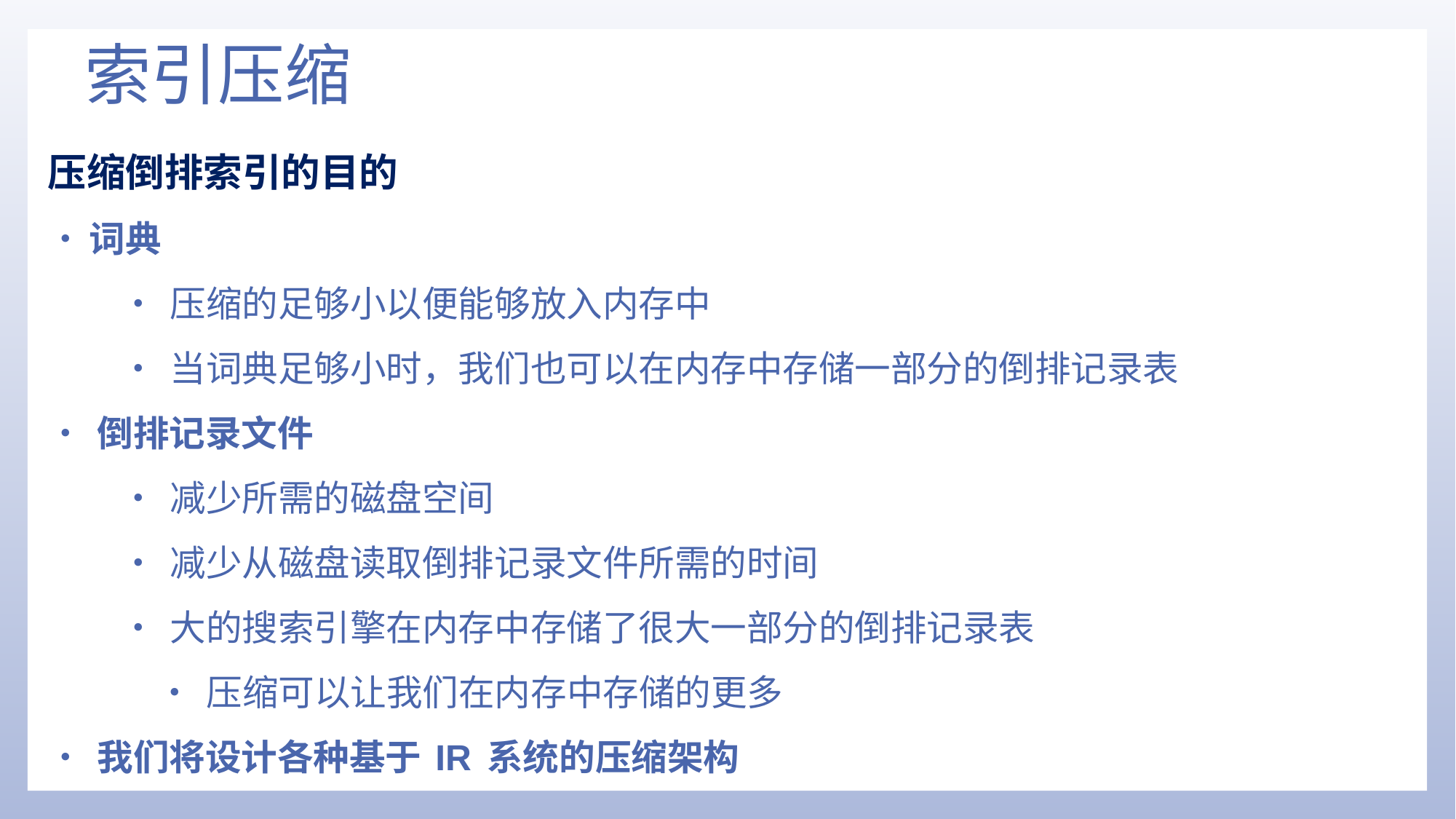

# 索引压缩
压缩倒排索引的目的
•词典
• 压缩的足够小以便能够放入内存中
• 当词典足够小时，我们也可以在内存中存储一部分的倒排记录表
• 倒排记录文件
• 减少所需的磁盘空间
• 减少从磁盘读取倒排记录文件所需的时间
• 大的搜索引擎在内存中存储了很大一部分的倒排记录表
• 压缩可以让我们在内存中存储的更多
• 我们将设计各种基于 IR 系统的压缩架构